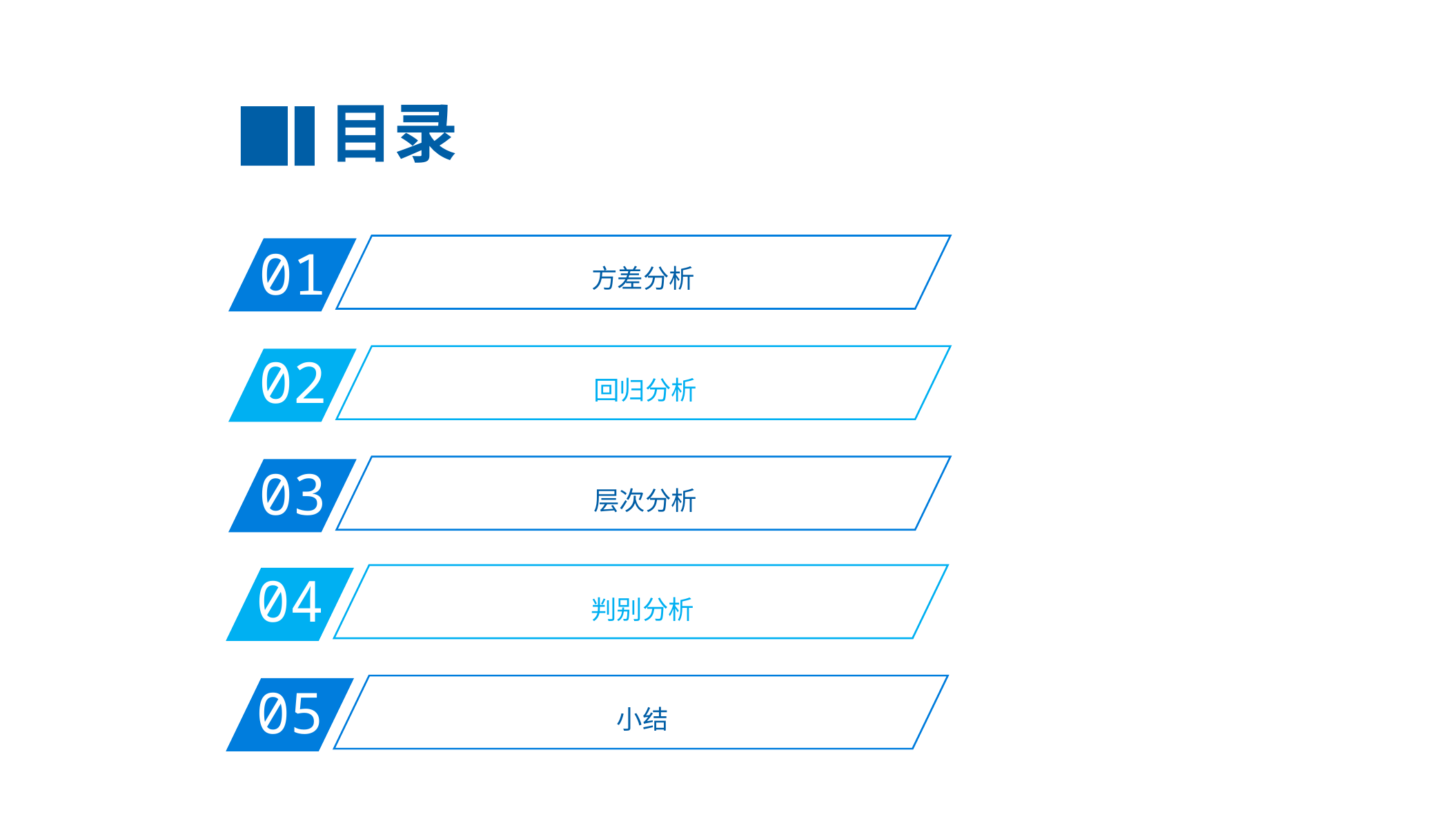

目录

01

方差分析
02

回归分析
03

层次分析
04

判别分析
05

小结